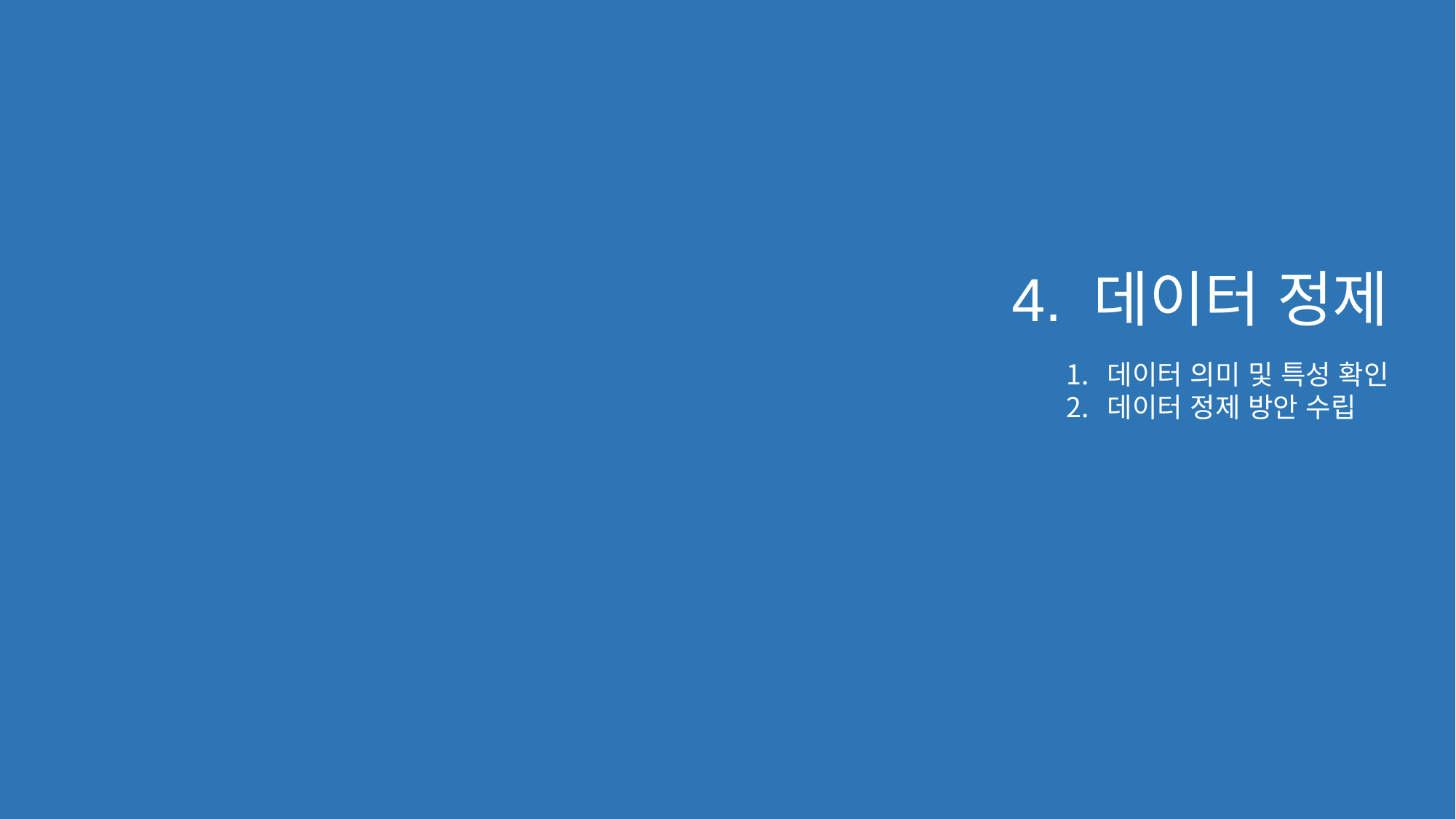

4. 데이터 정제
데이터 의미 및 특성 확인
데이터 정제 방안 수립